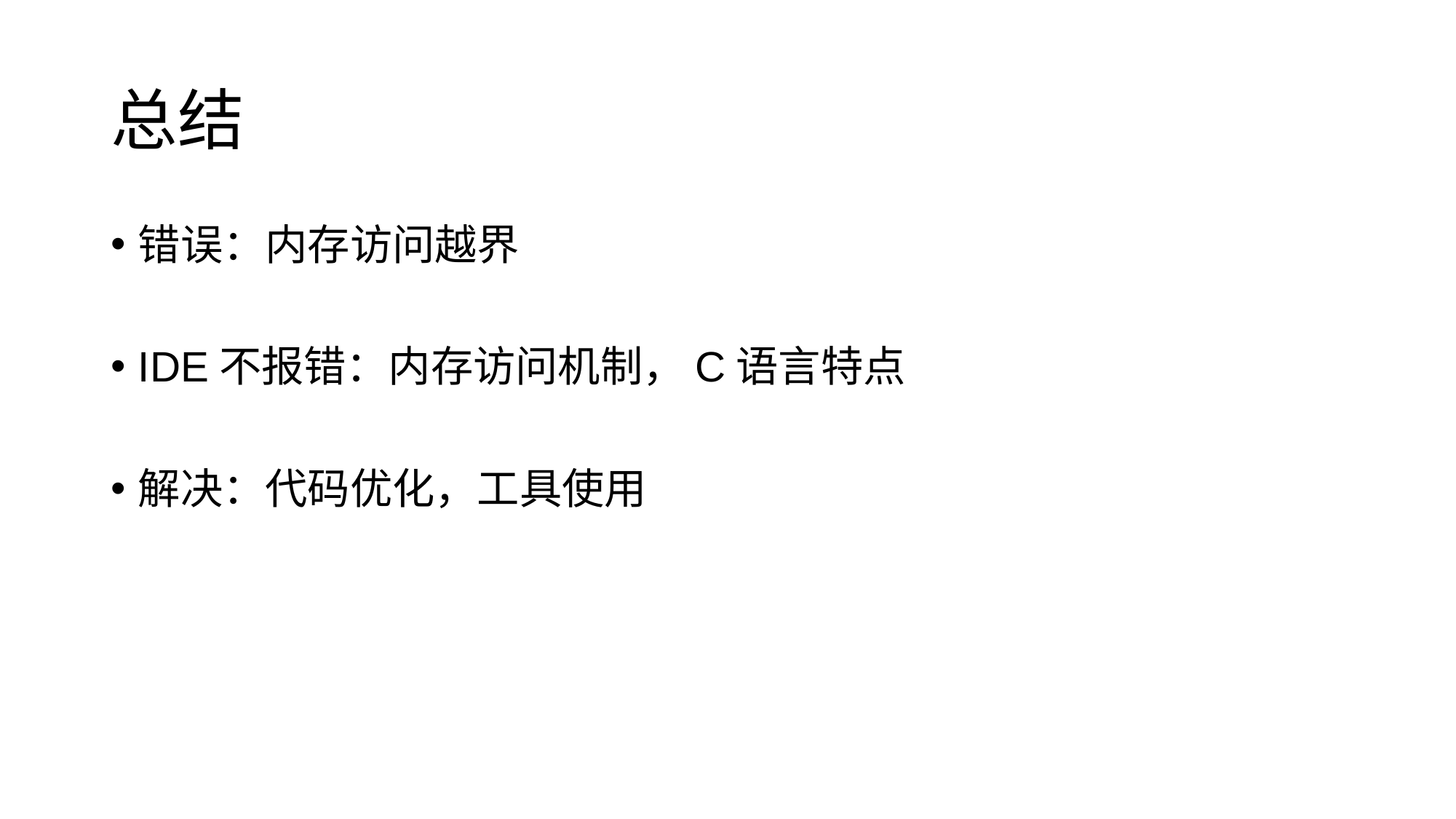

# 总结
错误：内存访问越界

IDE不报错：内存访问机制，C语言特点

解决：代码优化，工具使用